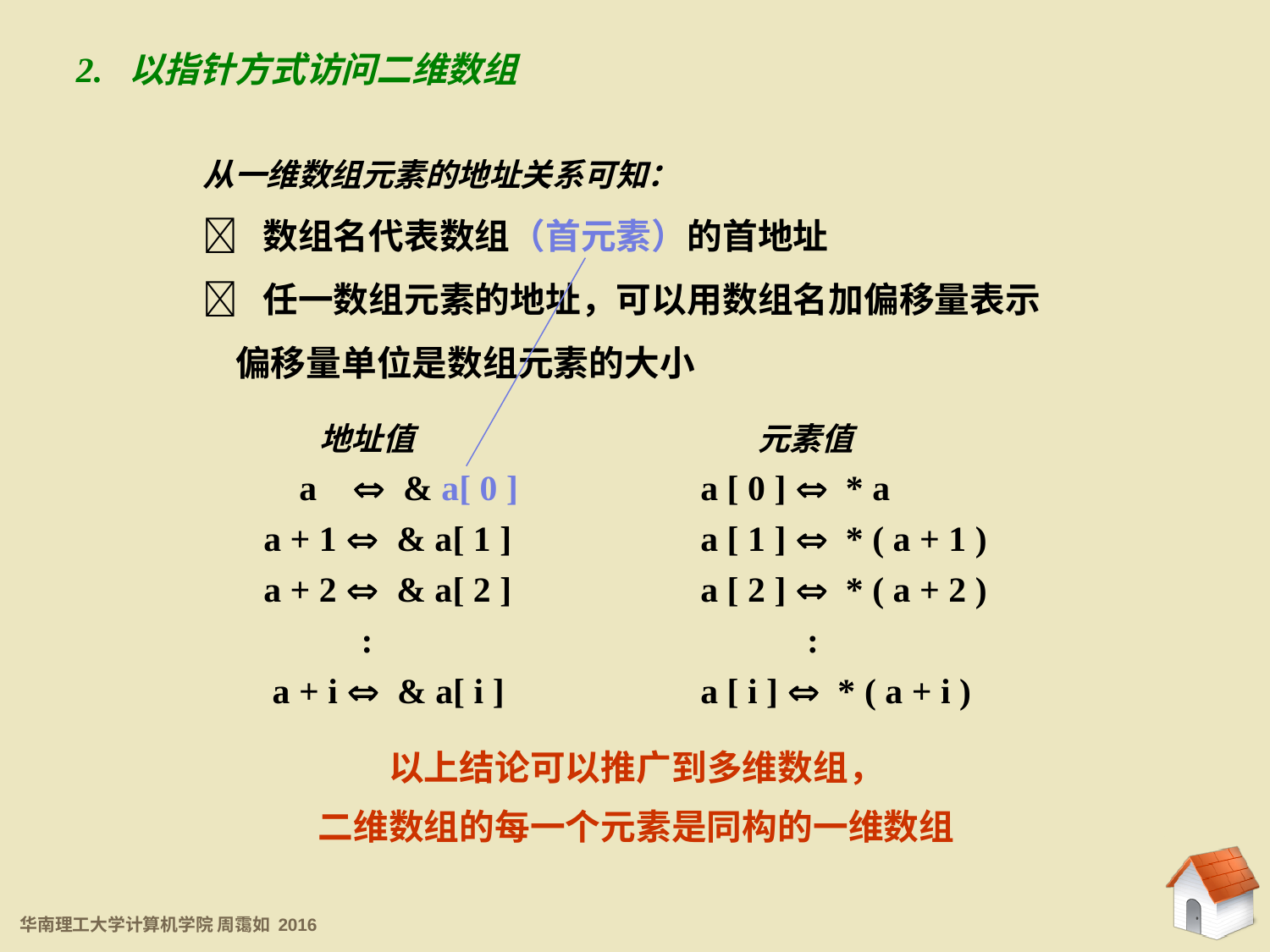

4.3.2 二维数组访问
2.  以指针方式访问二维数组
从一维数组元素的地址关系可知：
•  数组名代表数组（首元素）的首地址
•  任一数组元素的地址，可以用数组名加偏移量表示
   偏移量单位是数组元素的大小
	地址值			        元素值
            a    ⇔  & a[ 0 ]		a [ 0 ] ⇔  * a
        a + 1 ⇔  & a[ 1 ]		a [ 1 ] ⇔  * ( a + 1 )
        a + 2 ⇔  & a[ 2 ]		a [ 2 ] ⇔  * ( a + 2 )
                   :			            :
         a + i ⇔  & a[ i ]		a [ i ] ⇔  * ( a + i )
以上结论可以推广到多维数组，
二维数组的每一个元素是同构的一维数组